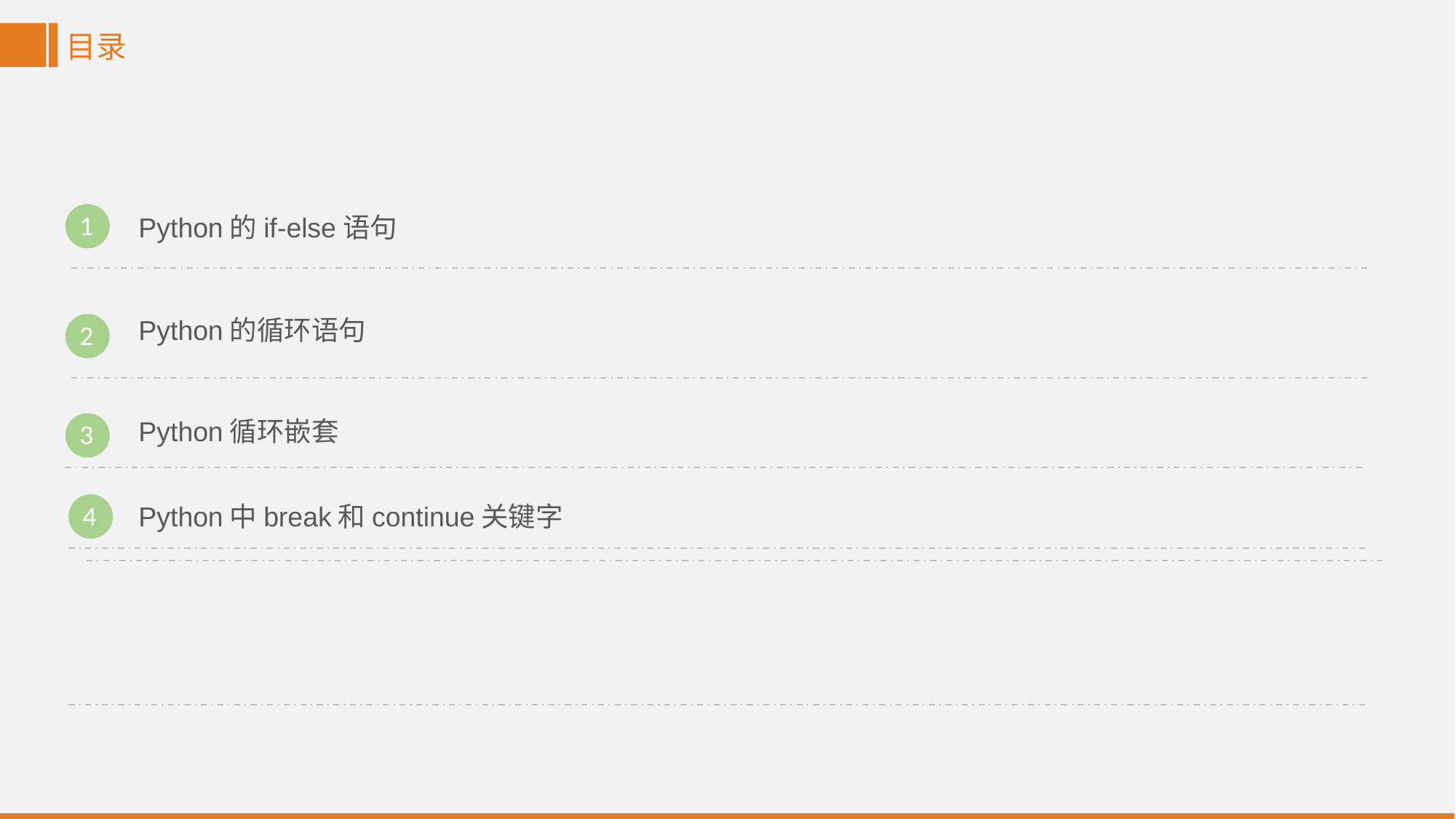

目录

1

Python的if-else语句
Python的循环语句
2

Python循环嵌套
3

4

Python中break和continue关键字